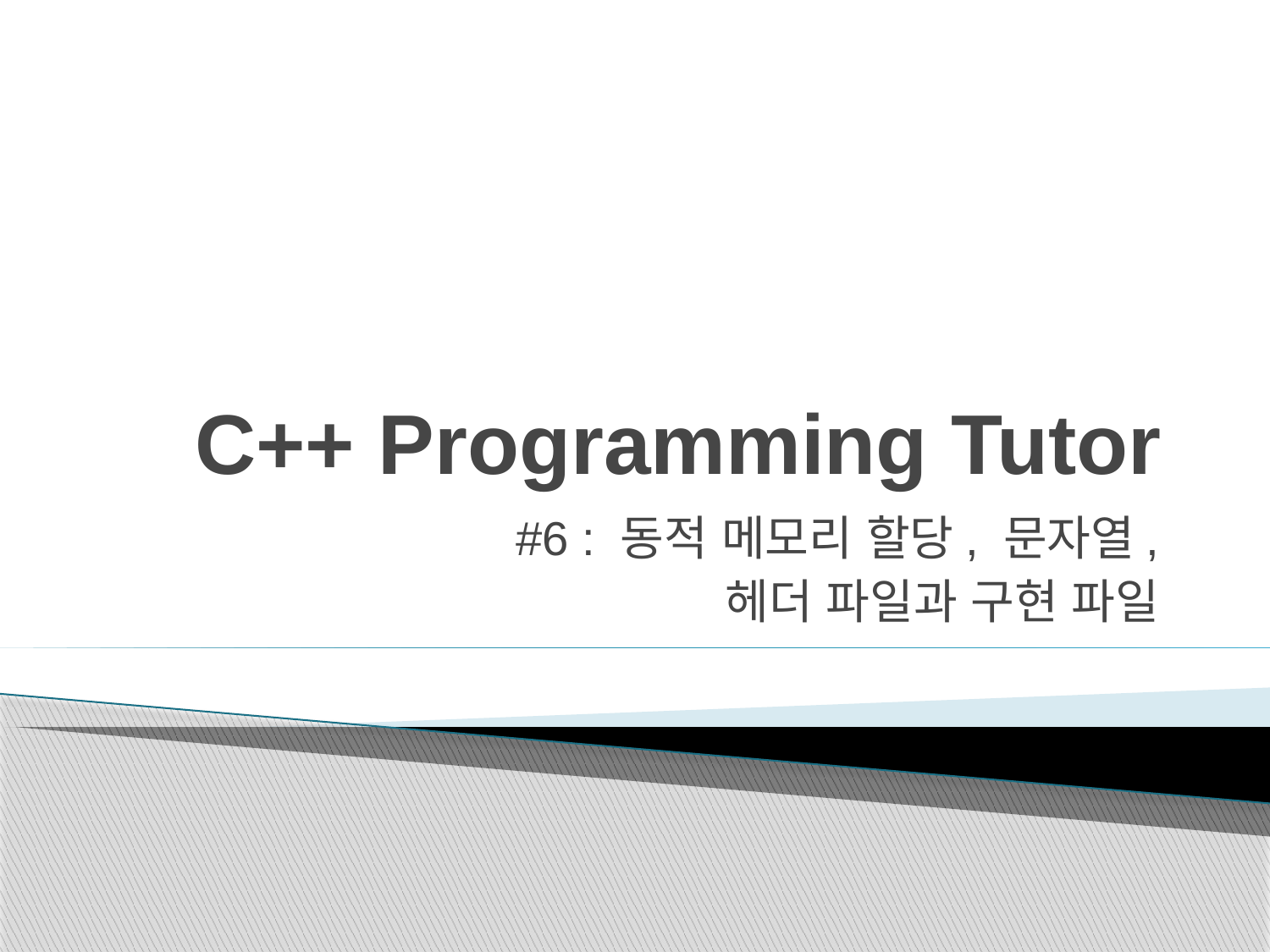

# C++ Programming Tutor
#6 : 동적 메모리 할당, 문자열,
헤더 파일과 구현 파일